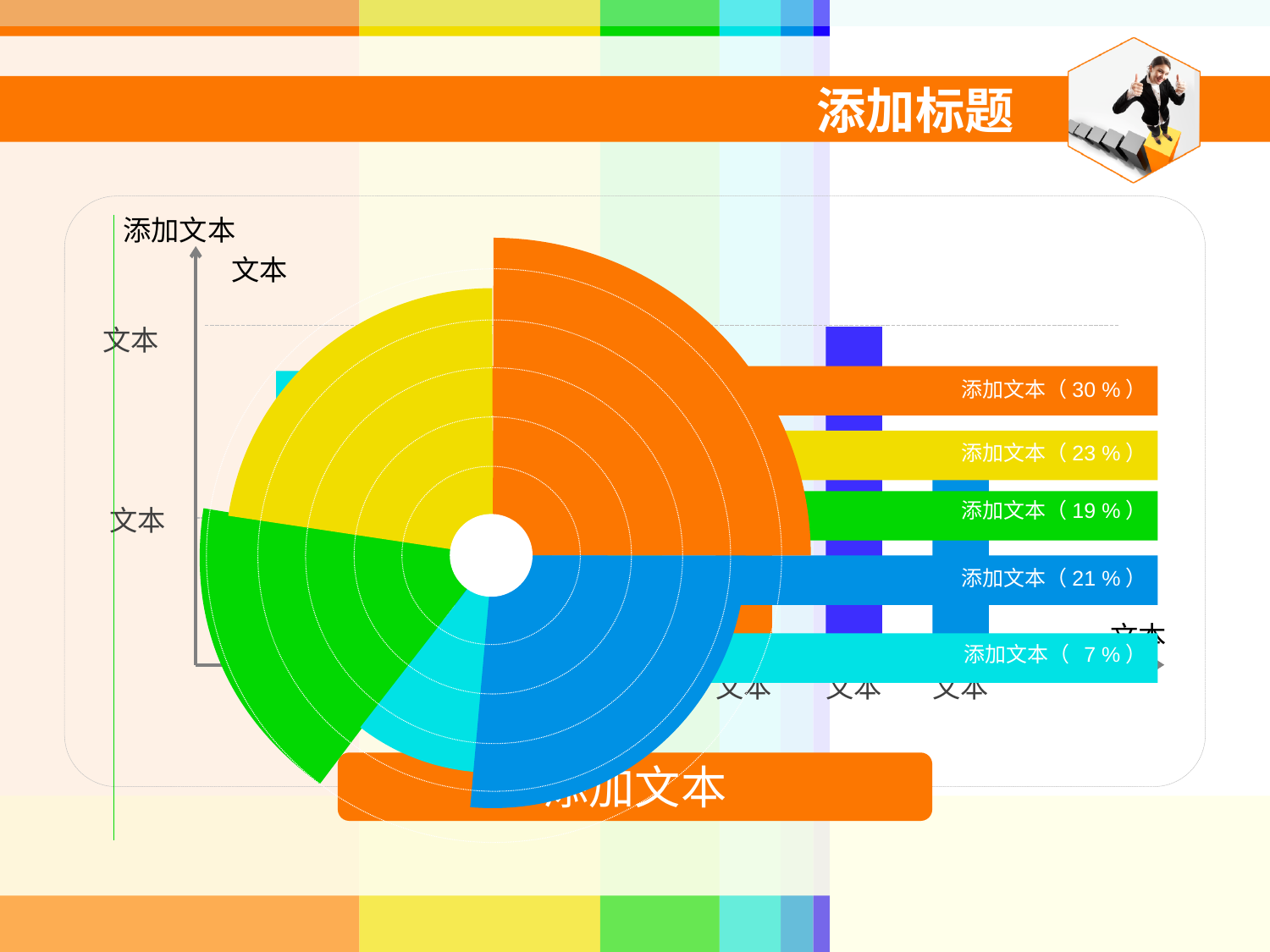

添加标题

文本
文本

文本

文本
文本
文本
文本
文本
文本
文本
文本
添加文本

添加文本

添加文本（30 %）

添加文本（23 %）
添加文本（19 %）

添加文本（21 %）

添加文本（  7 %）